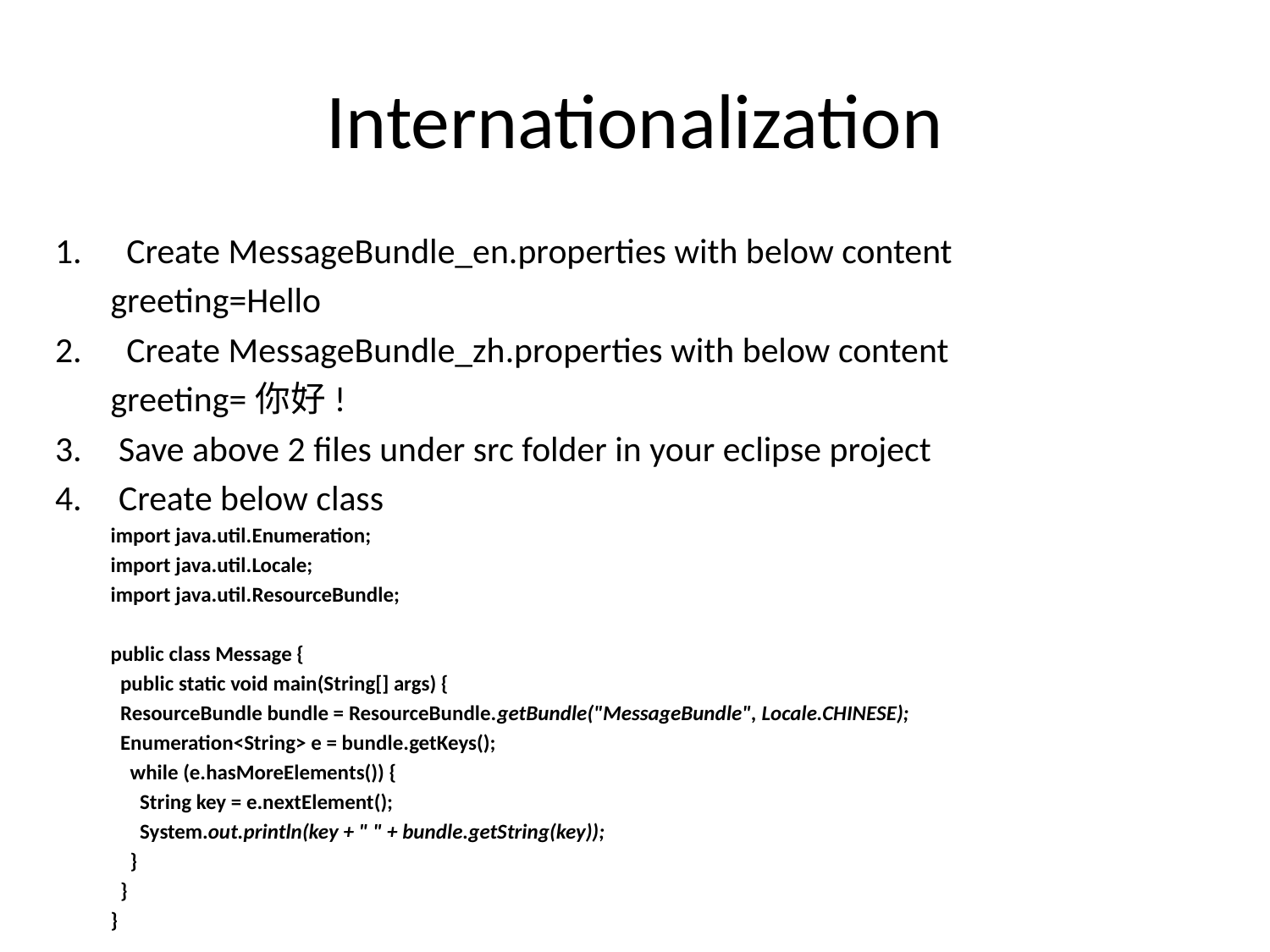

# Internationalization
Create MessageBundle_en.properties with below content
greeting=Hello
Create MessageBundle_zh.properties with below content
greeting=你好!
Save above 2 files under src folder in your eclipse project
Create below class
import java.util.Enumeration;
import java.util.Locale;
import java.util.ResourceBundle;

public class Message {
  public static void main(String[] args) {
  ResourceBundle bundle = ResourceBundle.getBundle("MessageBundle", Locale.CHINESE);
  Enumeration<String> e = bundle.getKeys();
    while (e.hasMoreElements()) {
      String key = e.nextElement();
      System.out.println(key + " " + bundle.getString(key));
    }
  }
}